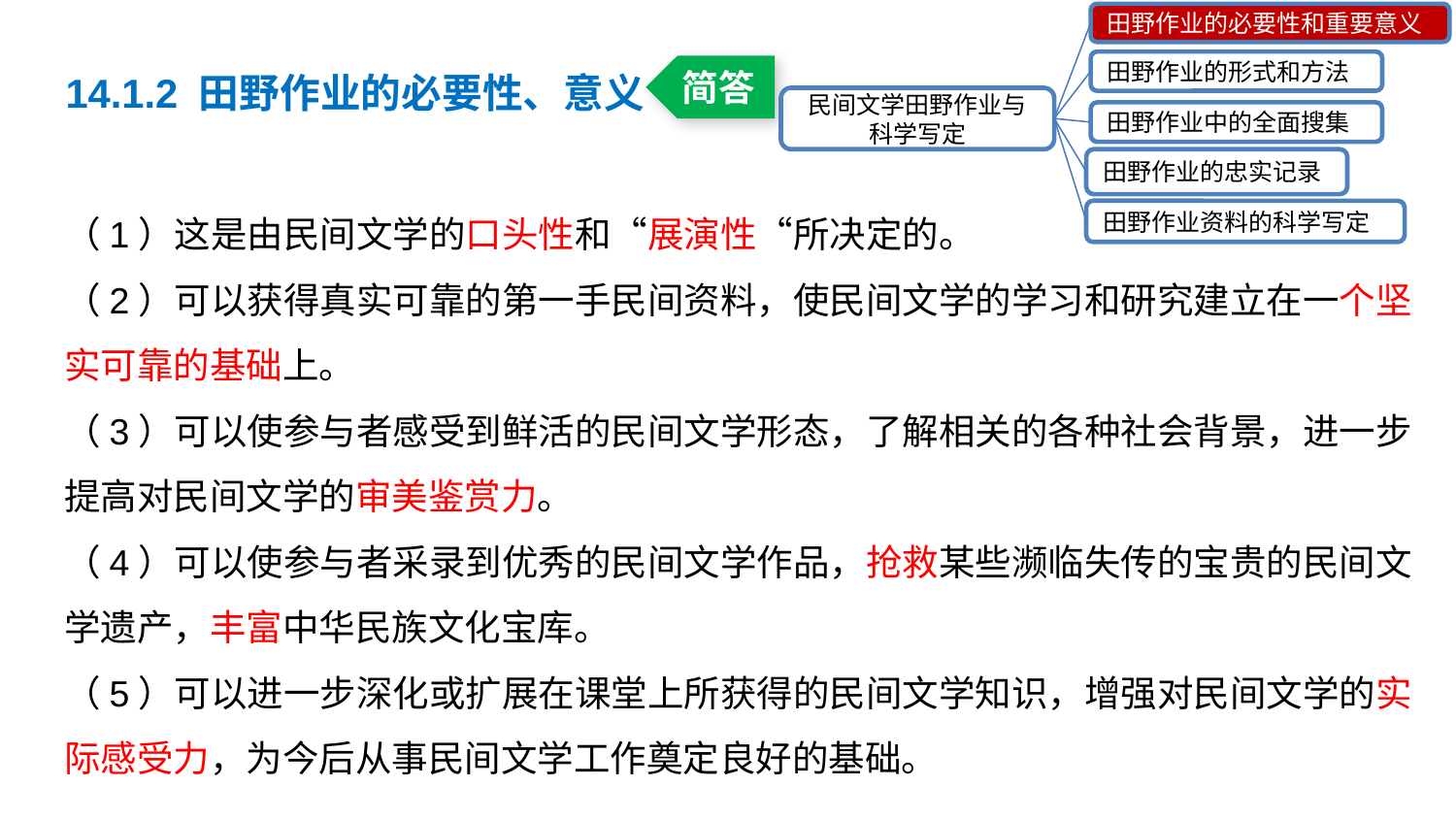

田野作业的必要性和重要意义
田野作业的形式和方法
民间文学田野作业与科学写定
田野作业中的全面搜集
田野作业的忠实记录
田野作业资料的科学写定
14.1.2 田野作业的必要性、意义
简答
（1）这是由民间文学的口头性和“展演性“所决定的。
（2）可以获得真实可靠的第一手民间资料，使民间文学的学习和研究建立在一个坚实可靠的基础上。
（3）可以使参与者感受到鲜活的民间文学形态，了解相关的各种社会背景，进一步提高对民间文学的审美鉴赏力。
（4）可以使参与者采录到优秀的民间文学作品，抢救某些濒临失传的宝贵的民间文学遗产，丰富中华民族文化宝库。
（5）可以进一步深化或扩展在课堂上所获得的民间文学知识，增强对民间文学的实际感受力，为今后从事民间文学工作奠定良好的基础。